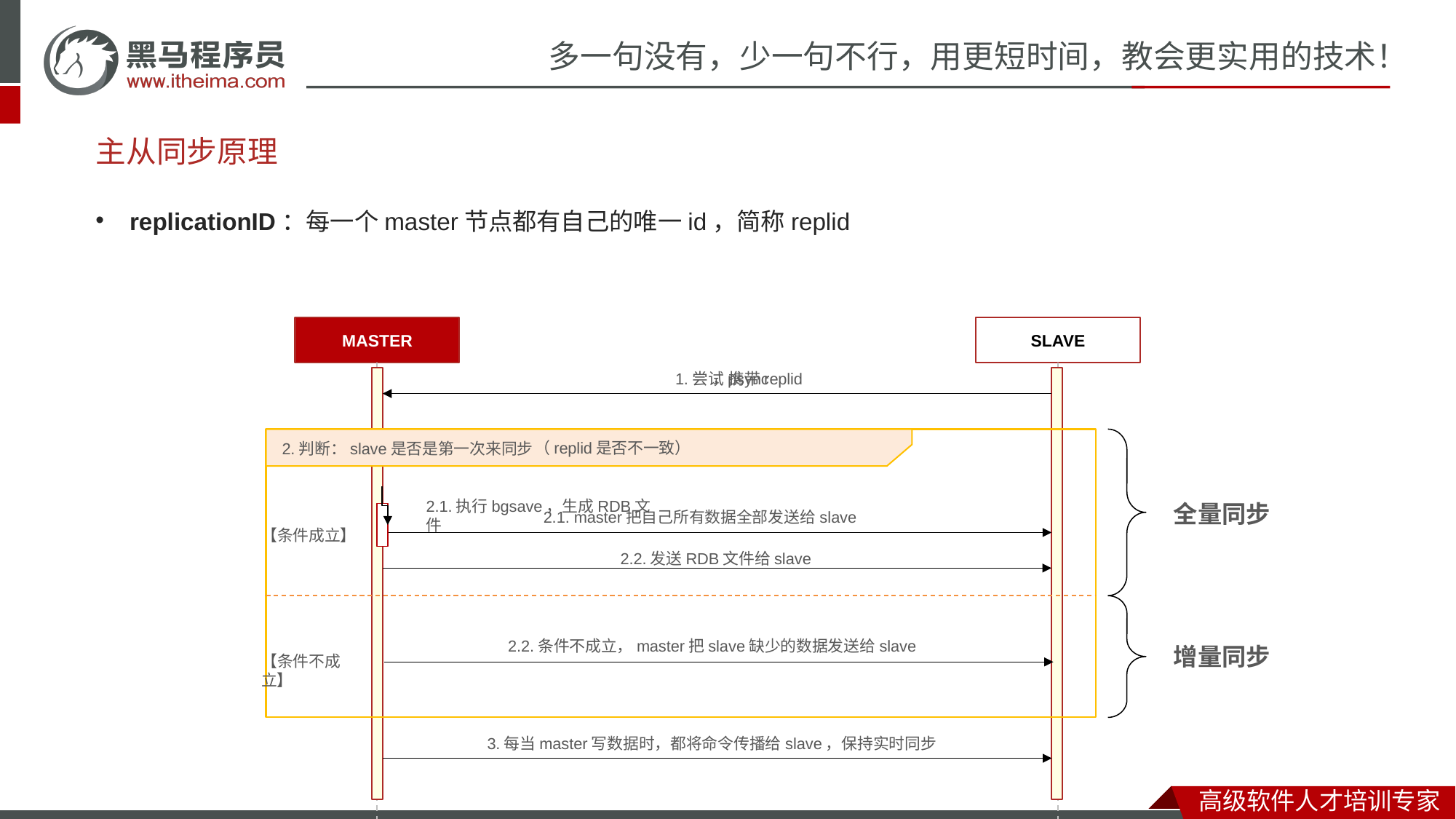

# 主从同步原理
replicationID：每一个master节点都有自己的唯一id，简称replid
当主从第一次建立连接或断开重连时，从节点都会发送psync请求，尝试数据同步：
MASTER
SLAVE
，携带replid
1.尝试psync

2.判断：slave是否是第一次来同步

（replid是否不一致）
2.1.执行bgsave，生成RDB文件
全量同步

2.1. master把自己所有数据全部发送给slave

【条件成立】
2.2.发送RDB文件给slave

2.2.条件不成立，master把slave缺少的数据发送给slave
增量同步
【条件不成立】
3.每当master写数据时，都将命令传播给slave，保持实时同步